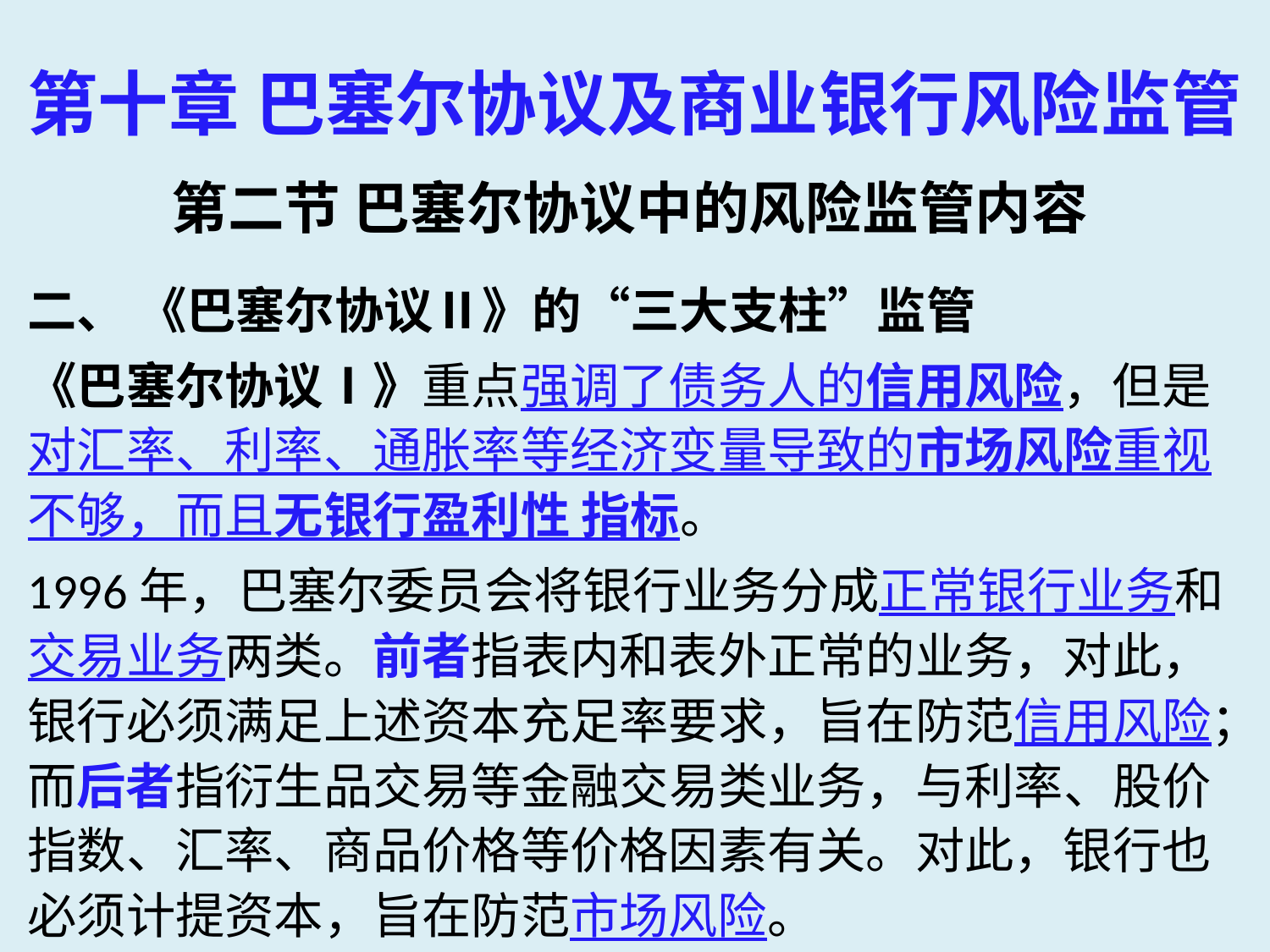

# 第十章 巴塞尔协议及商业银行风险监管
第二节 巴塞尔协议中的风险监管内容
二、 《巴塞尔协议Ⅱ》的“三大支柱”监管
《巴塞尔协议Ⅰ》重点强调了债务人的信用风险，但是对汇率、利率、通胀率等经济变量导致的市场风险重视不够，而且无银行盈利性 指标。
1996年，巴塞尔委员会将银行业务分成正常银行业务和交易业务两类。前者指表内和表外正常的业务，对此，银行必须满足上述资本充足率要求，旨在防范信用风险；而后者指衍生品交易等金融交易类业务，与利率、股价指数、汇率、商品价格等价格因素有关。对此，银行也必须计提资本，旨在防范市场风险。
18